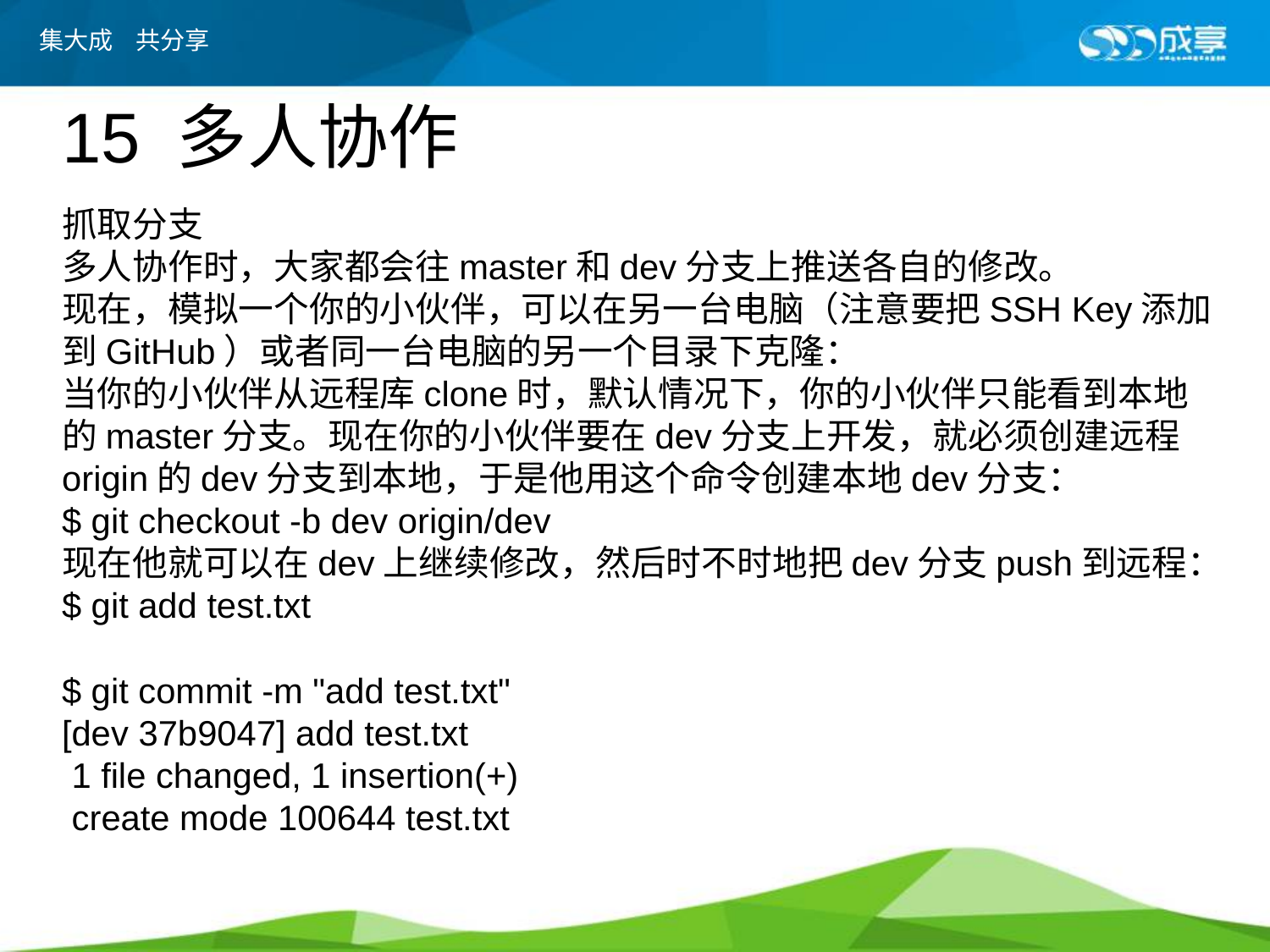

15 多人协作

抓取分支
多人协作时，大家都会往master和dev分支上推送各自的修改。
现在，模拟一个你的小伙伴，可以在另一台电脑（注意要把SSH Key添加到GitHub）或者同一台电脑的另一个目录下克隆：
当你的小伙伴从远程库clone时，默认情况下，你的小伙伴只能看到本地的master分支。现在你的小伙伴要在dev分支上开发，就必须创建远程origin的dev分支到本地，于是他用这个命令创建本地dev分支：
$ git checkout -b dev origin/dev
现在他就可以在dev上继续修改，然后时不时地把dev分支push到远程：
$ git add test.txt

$ git commit -m "add test.txt"
[dev 37b9047] add test.txt
 1 file changed, 1 insertion(+)
 create mode 100644 test.txt